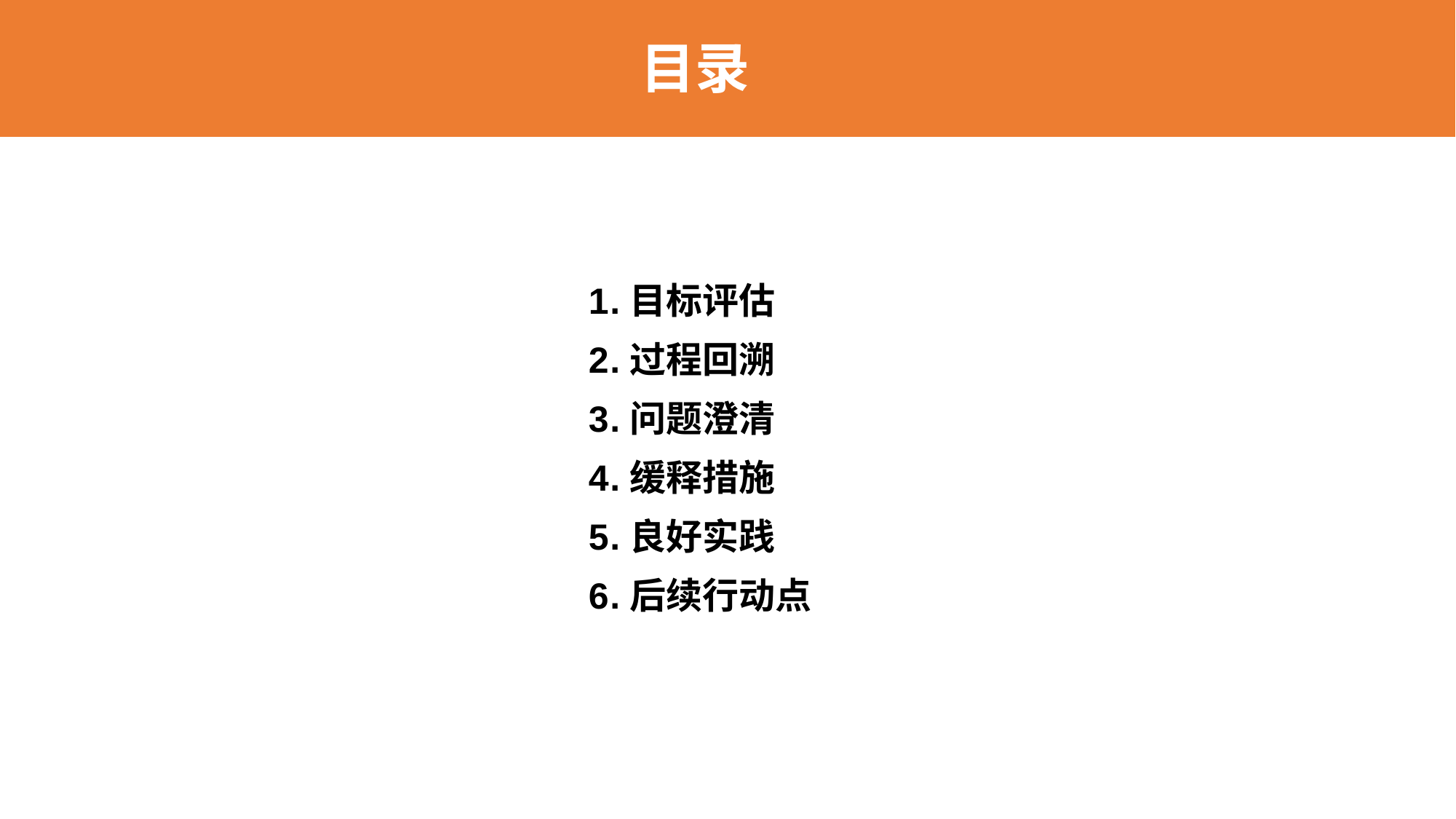

# 目录

目标评估
过程回溯
问题澄清
缓释措施
良好实践
后续行动点